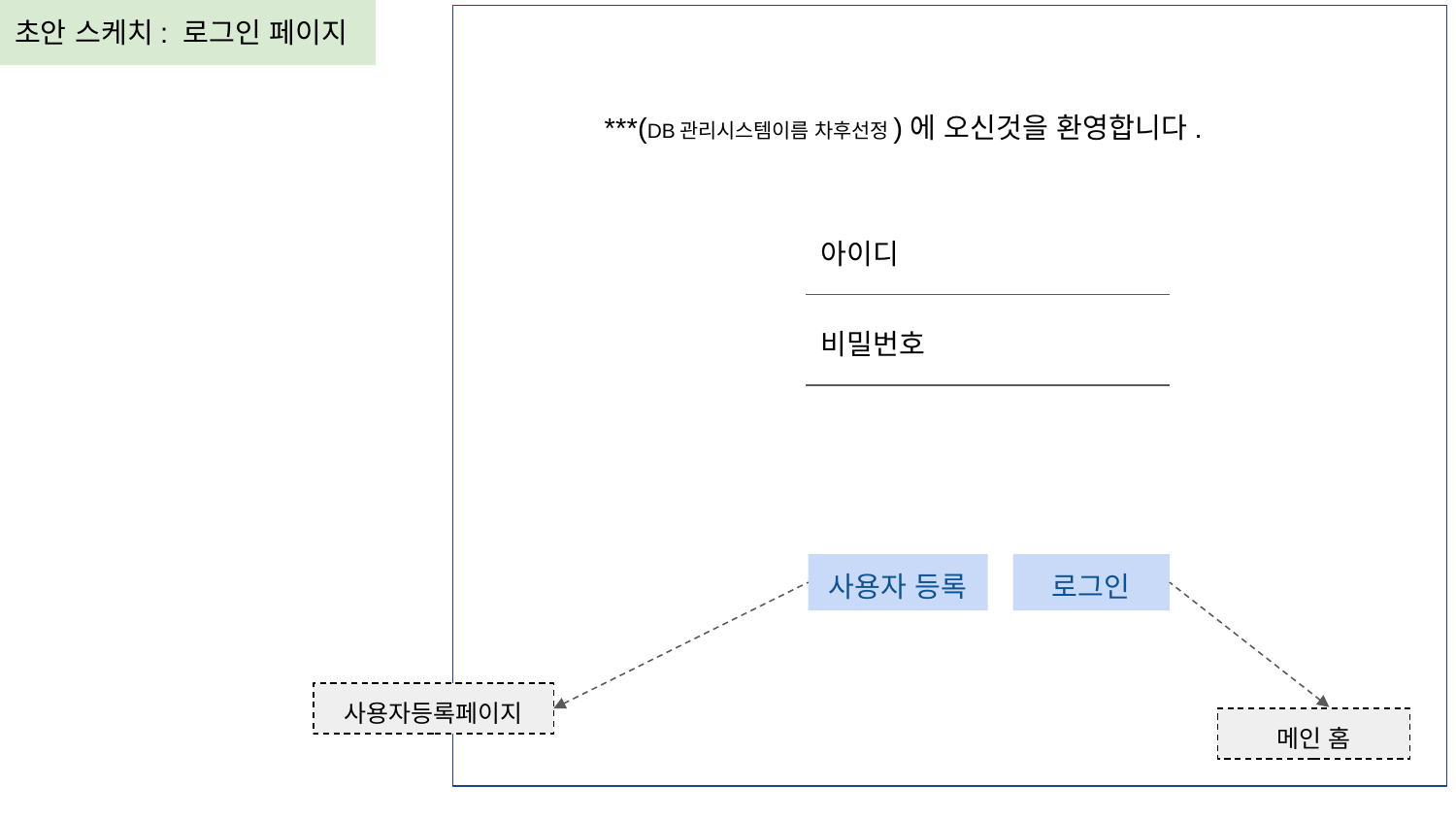

초안 스케치: 로그인 페이지

***(DB관리시스템이름 차후선정)에 오신것을 환영합니다.
아이디
비밀번호
사용자 등록
로그인
사용자등록페이지
메인 홈